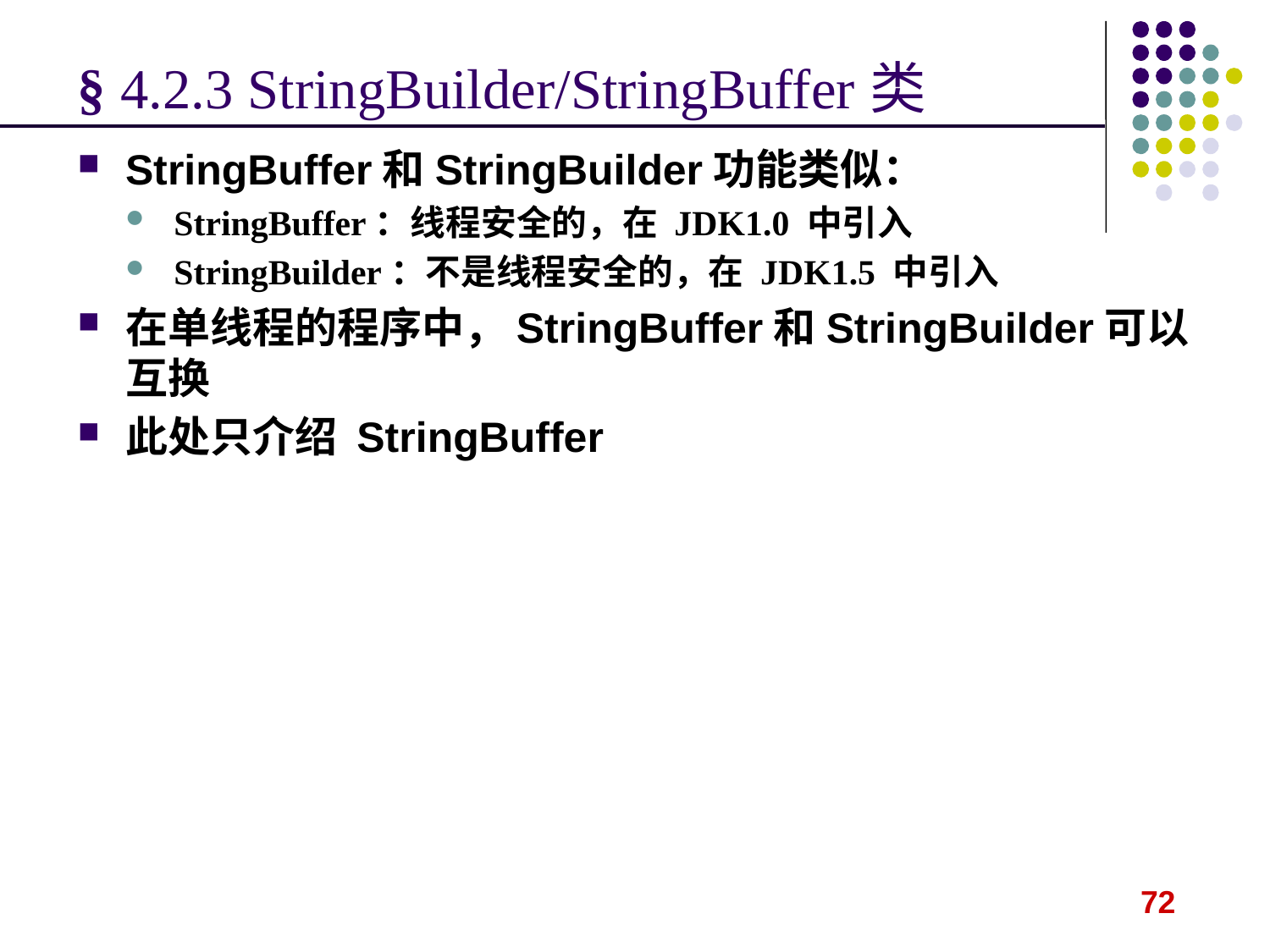

§ 4.2.3 StringBuilder/StringBuffer类
StringBuffer和StringBuilder功能类似：
StringBuffer：线程安全的，在 JDK1.0 中引入
StringBuilder：不是线程安全的，在 JDK1.5 中引入
在单线程的程序中，StringBuffer和StringBuilder可以互换
此处只介绍 StringBuffer